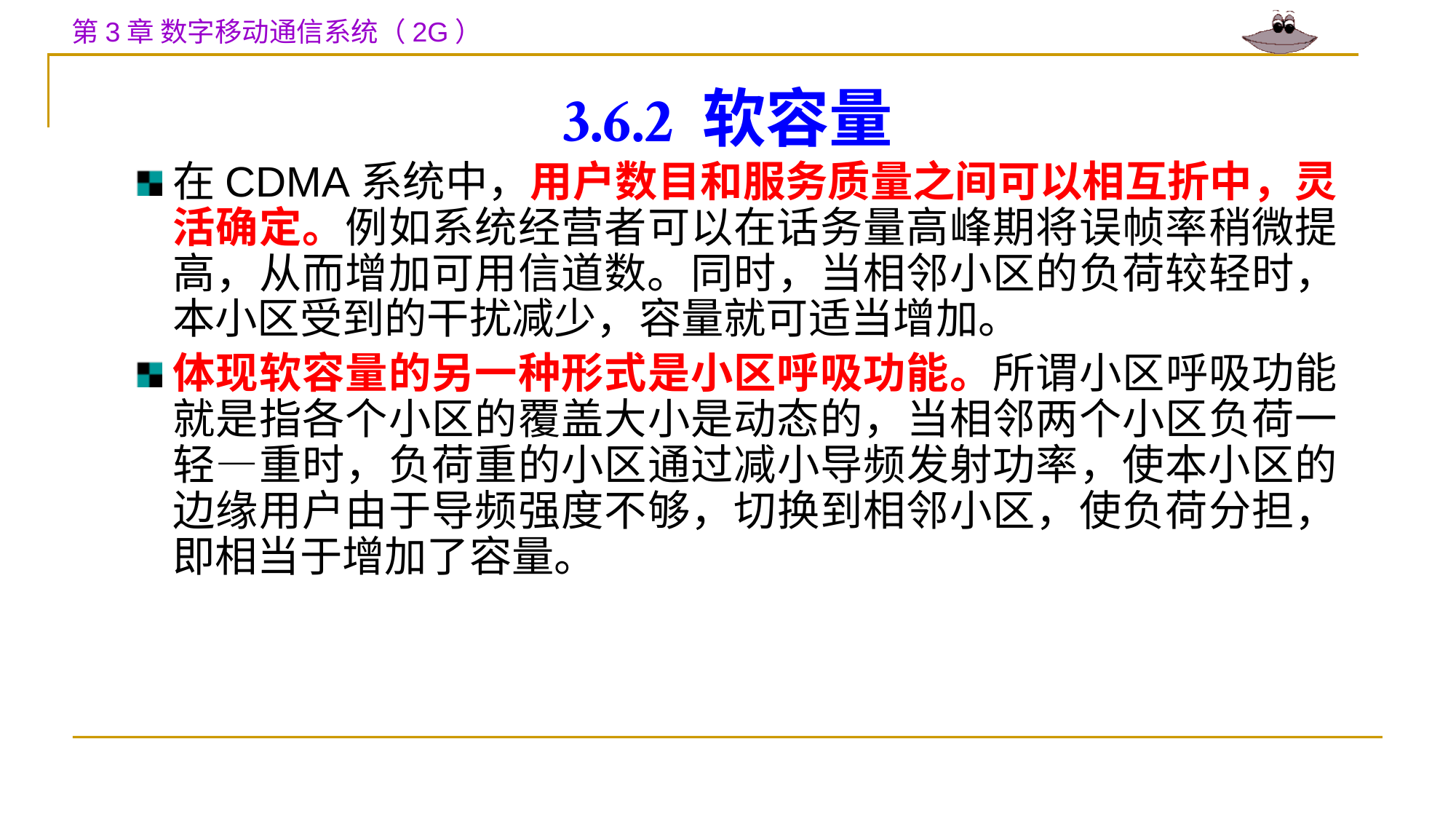

# 3.6.2 软容量
在CDMA系统中，用户数目和服务质量之间可以相互折中，灵活确定。例如系统经营者可以在话务量高峰期将误帧率稍微提高，从而增加可用信道数。同时，当相邻小区的负荷较轻时，本小区受到的干扰减少，容量就可适当增加。
体现软容量的另一种形式是小区呼吸功能。所谓小区呼吸功能就是指各个小区的覆盖大小是动态的，当相邻两个小区负荷一轻—重时，负荷重的小区通过减小导频发射功率，使本小区的边缘用户由于导频强度不够，切换到相邻小区，使负荷分担，即相当于增加了容量。